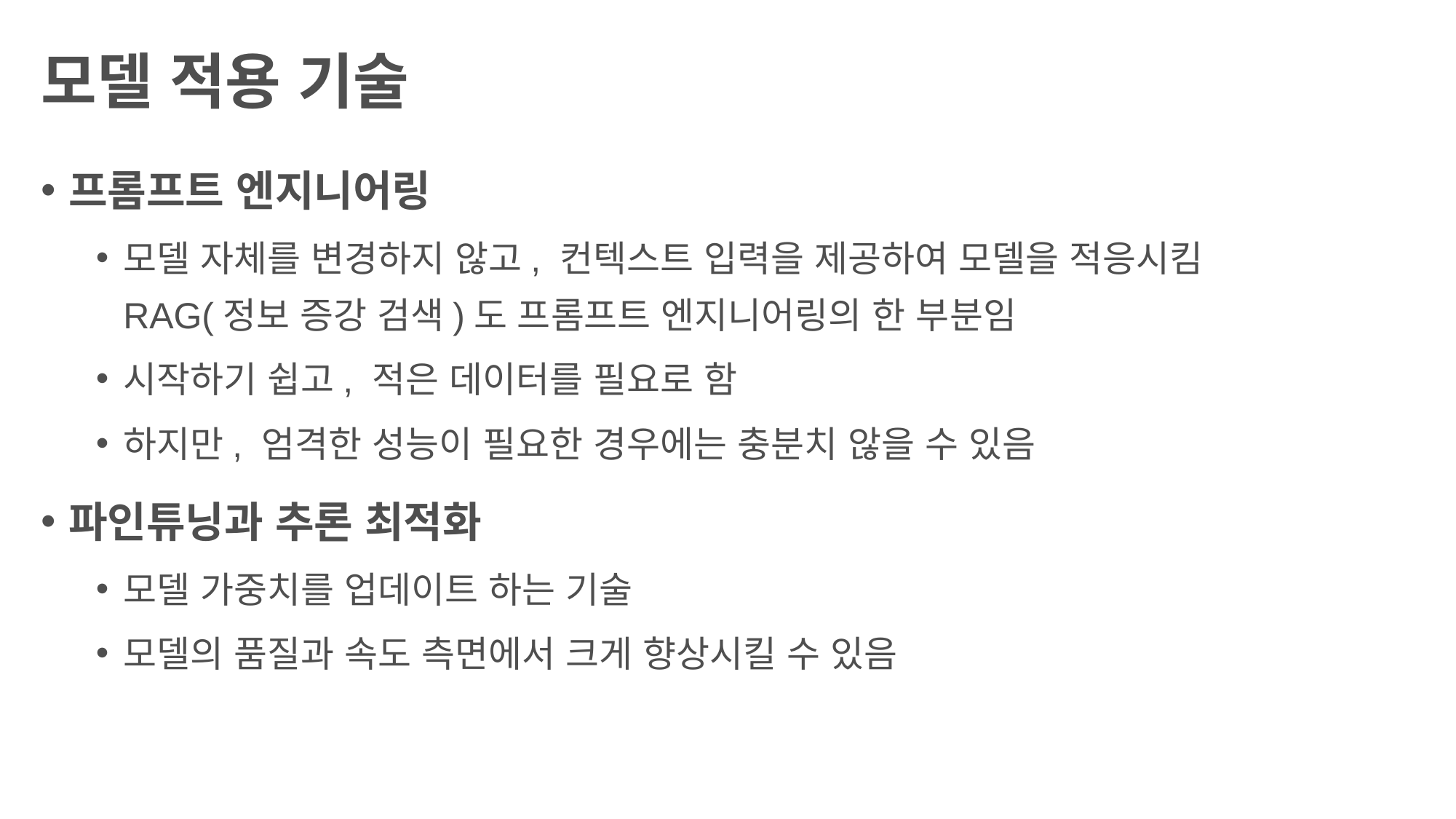

# 모델 적용 기술
프롬프트 엔지니어링
모델 자체를 변경하지 않고, 컨텍스트 입력을 제공하여 모델을 적응시킴
RAG(정보 증강 검색)도 프롬프트 엔지니어링의 한 부분임
시작하기 쉽고, 적은 데이터를 필요로 함
하지만, 엄격한 성능이 필요한 경우에는 충분치 않을 수 있음
파인튜닝과 추론 최적화
모델 가중치를 업데이트 하는 기술
모델의 품질과 속도 측면에서 크게 향상시킬 수 있음